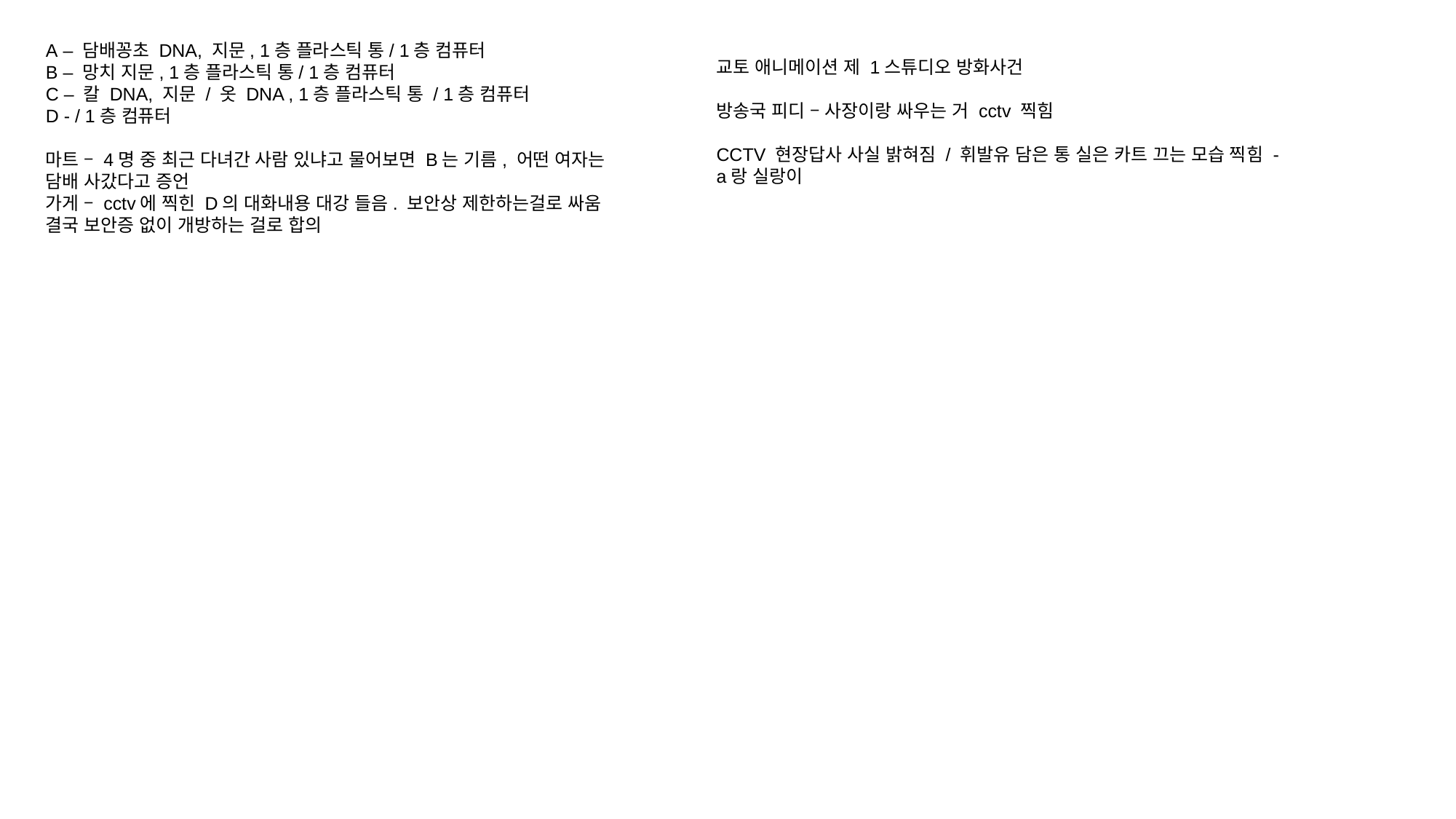

A – 담배꽁초 DNA, 지문, 1층 플라스틱 통/ 1층 컴퓨터
B – 망치 지문, 1층 플라스틱 통/ 1층 컴퓨터
C – 칼 DNA, 지문 / 옷 DNA , 1층 플라스틱 통 / 1층 컴퓨터
D - / 1층 컴퓨터

마트 – 4명 중 최근 다녀간 사람 있냐고 물어보면 B는 기름, 어떤 여자는 담배 사갔다고 증언
가게 – cctv에 찍힌 D의 대화내용 대강 들음. 보안상 제한하는걸로 싸움 결국 보안증 없이 개방하는 걸로 합의

교토 애니메이션 제 1스튜디오 방화사건

방송국 피디 – 사장이랑 싸우는 거 cctv 찍힘

CCTV 현장답사 사실 밝혀짐 / 휘발유 담은 통 실은 카트 끄는 모습 찍힘 - a랑 실랑이